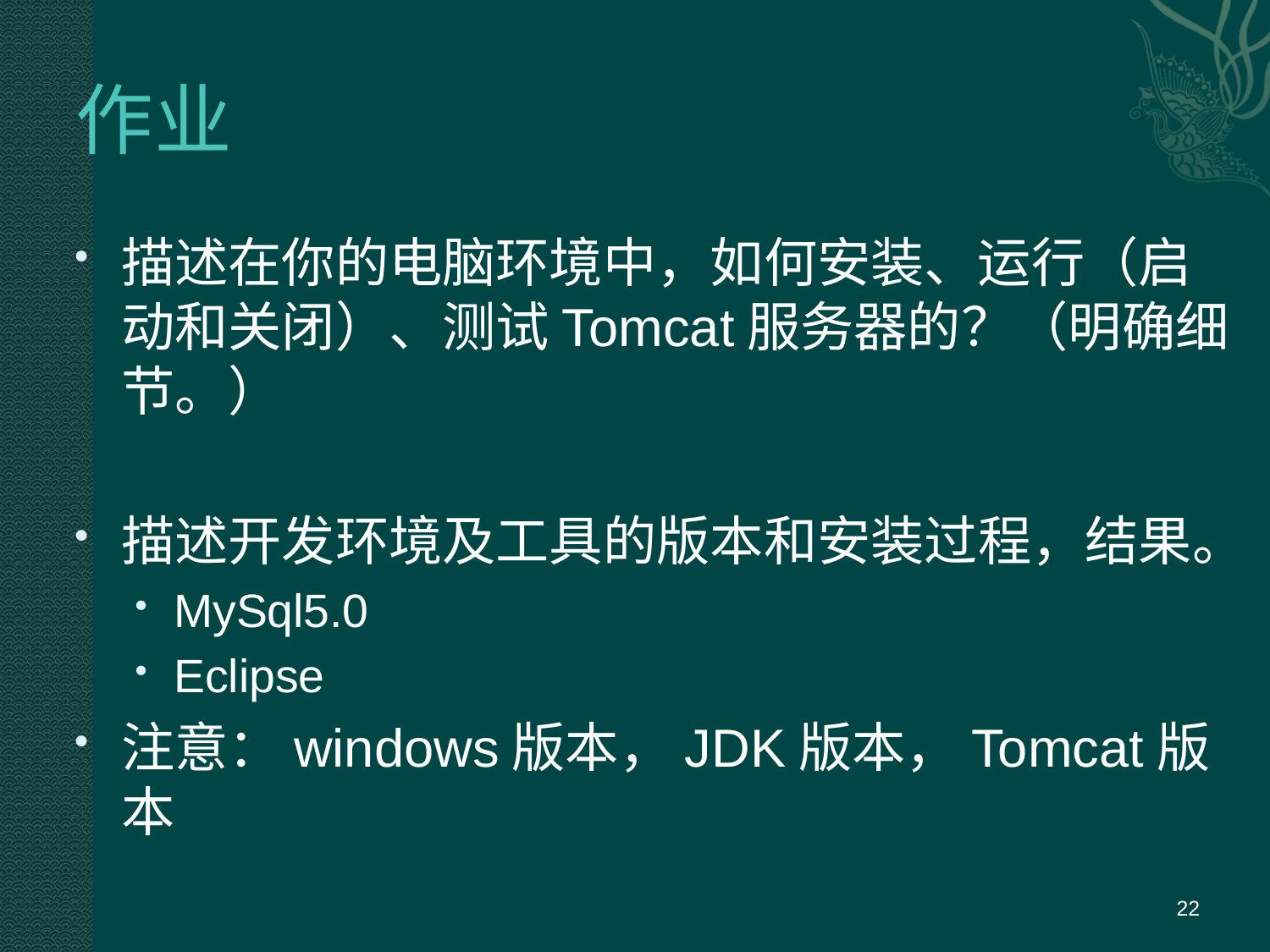

# 作业
描述在你的电脑环境中，如何安装、运行（启动和关闭）、测试Tomcat服务器的？（明确细节。）

描述开发环境及工具的版本和安装过程，结果。
MySql5.0
Eclipse
注意：windows版本，JDK版本，Tomcat版本
22